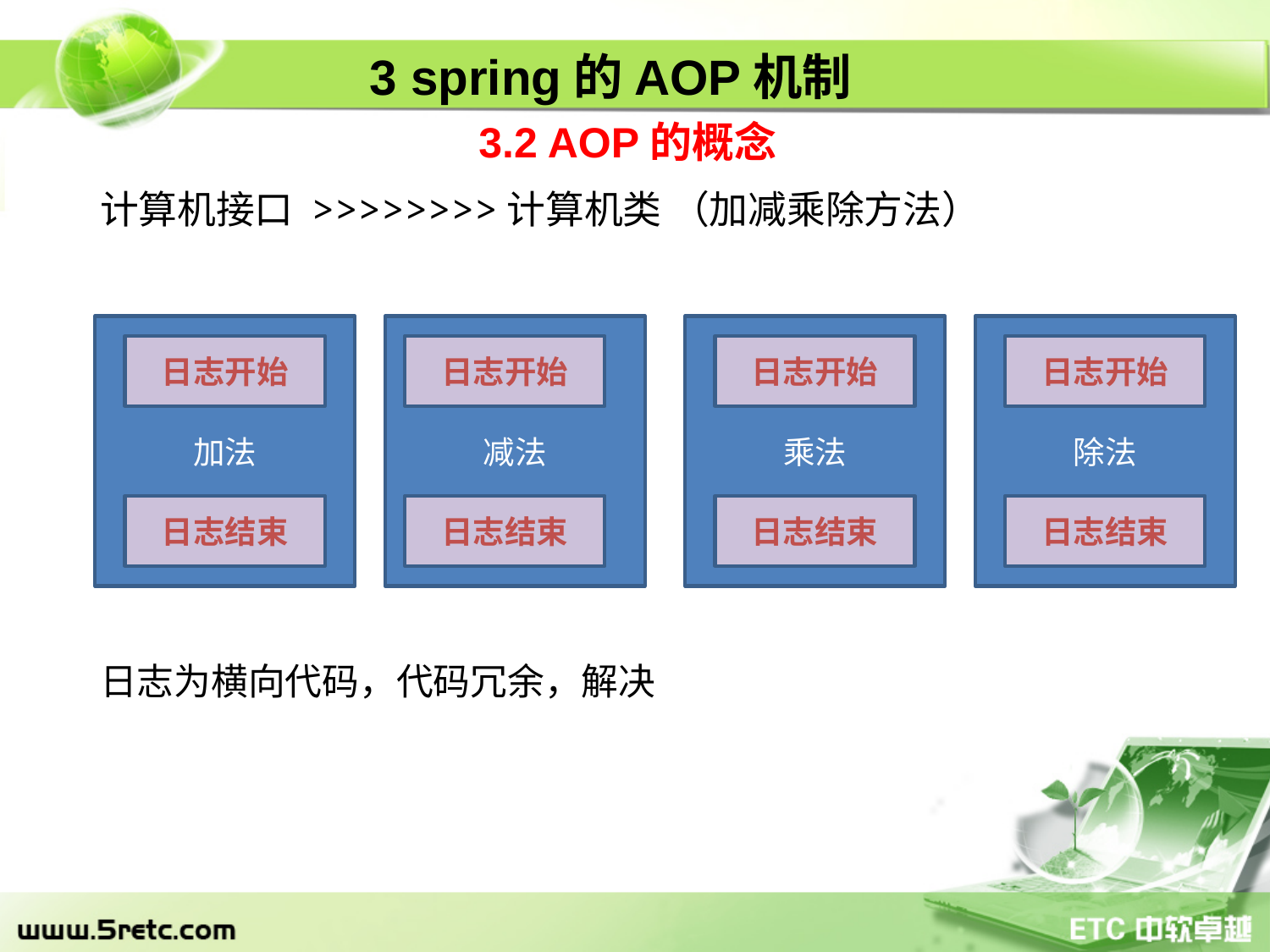

3 spring的AOP机制

3.2 AOP的概念

计算机接口 >>>>>>>>计算机类 （加减乘除方法）

日志为横向代码，代码冗余，解决
加法
减法
乘法
除法
日志开始
日志开始
日志开始
日志开始
日志结束
日志结束
日志结束
日志结束